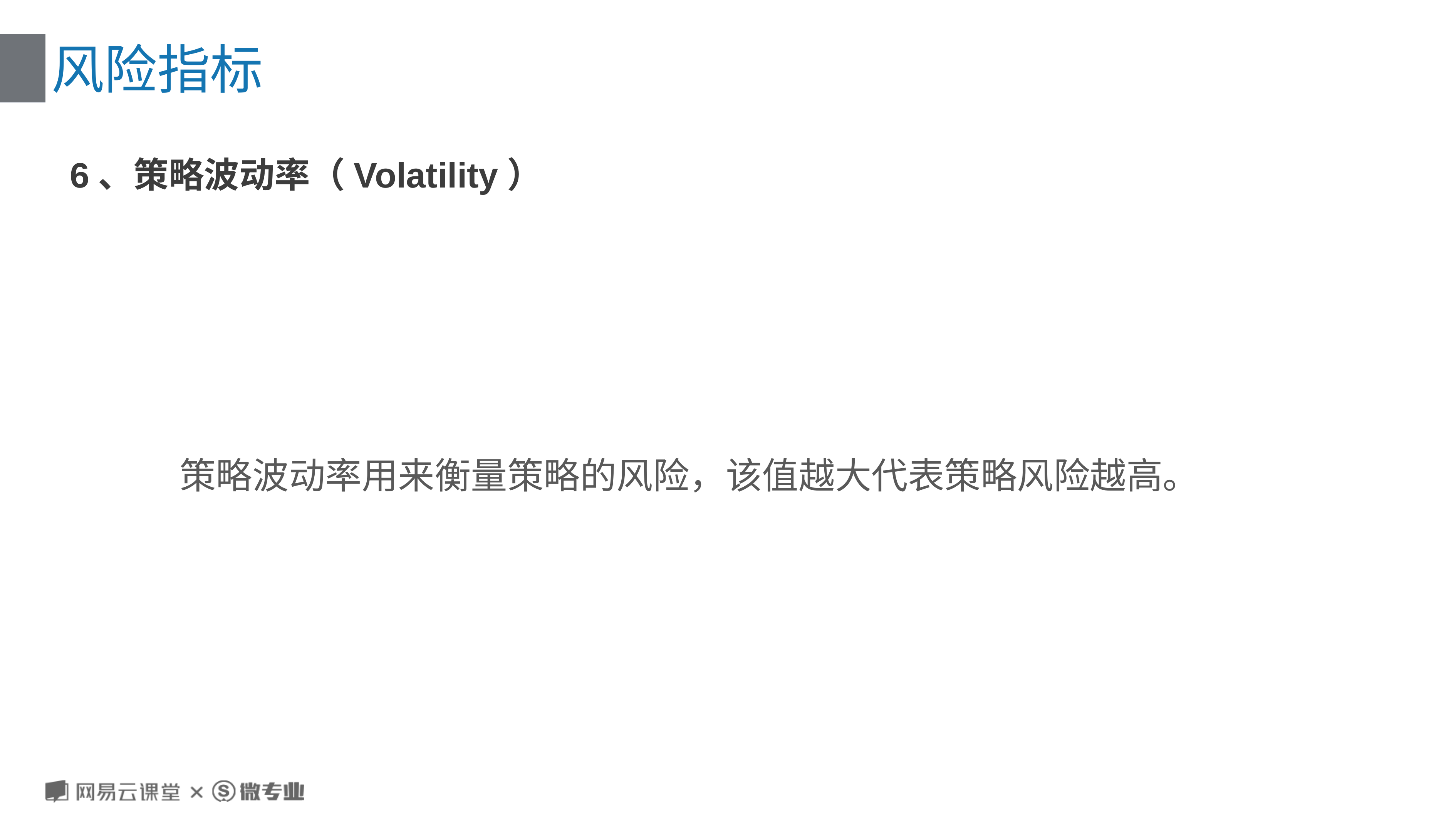

# 风险指标
6、策略波动率（Volatility）
    策略波动率用来衡量策略的风险，该值越大代表策略风险越高。